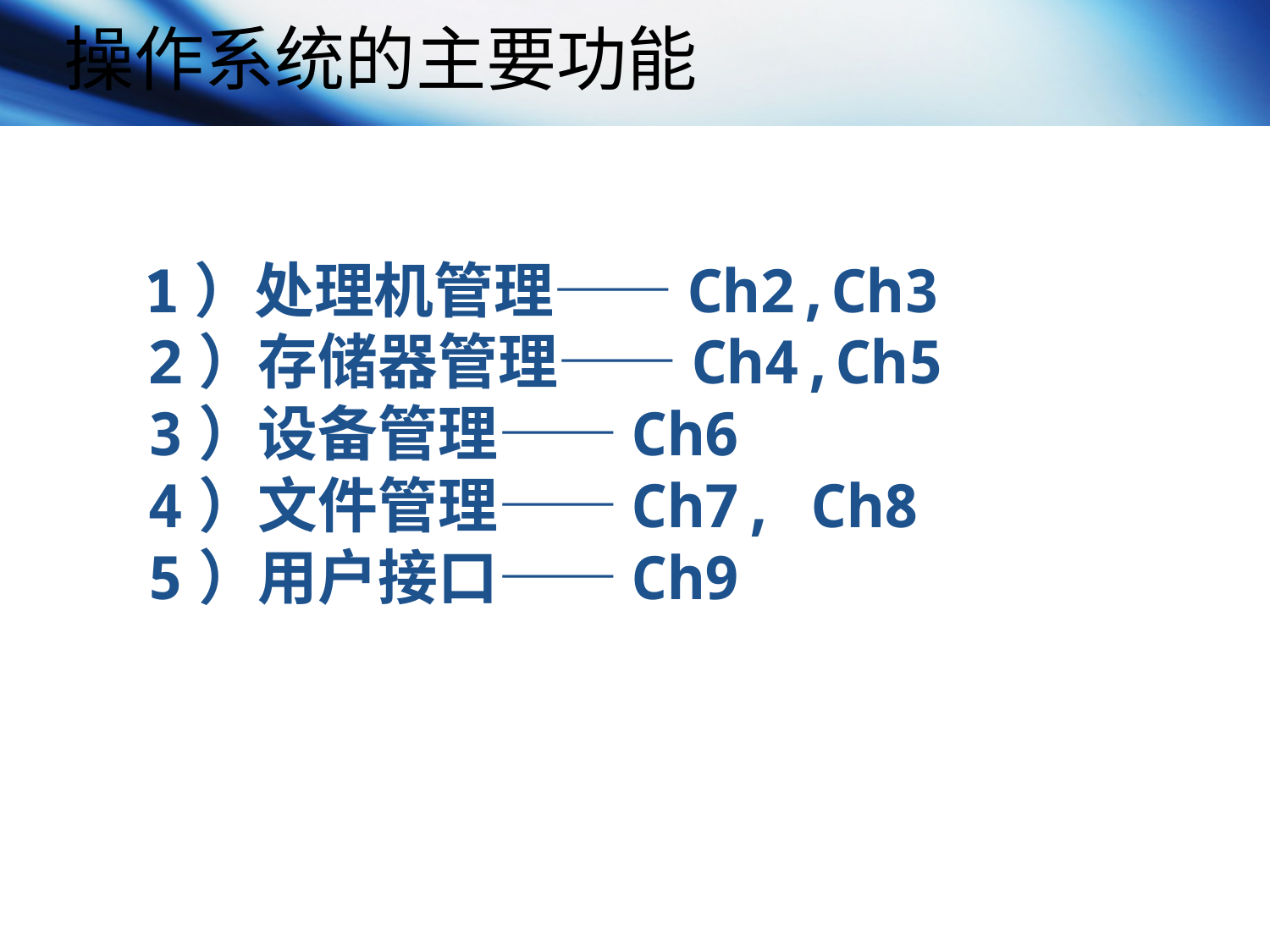

操作系统的主要功能
  1）处理机管理——Ch2,Ch3
  2）存储器管理——Ch4,Ch5
  3）设备管理——Ch6
  4）文件管理——Ch7, Ch8
  5）用户接口——Ch9